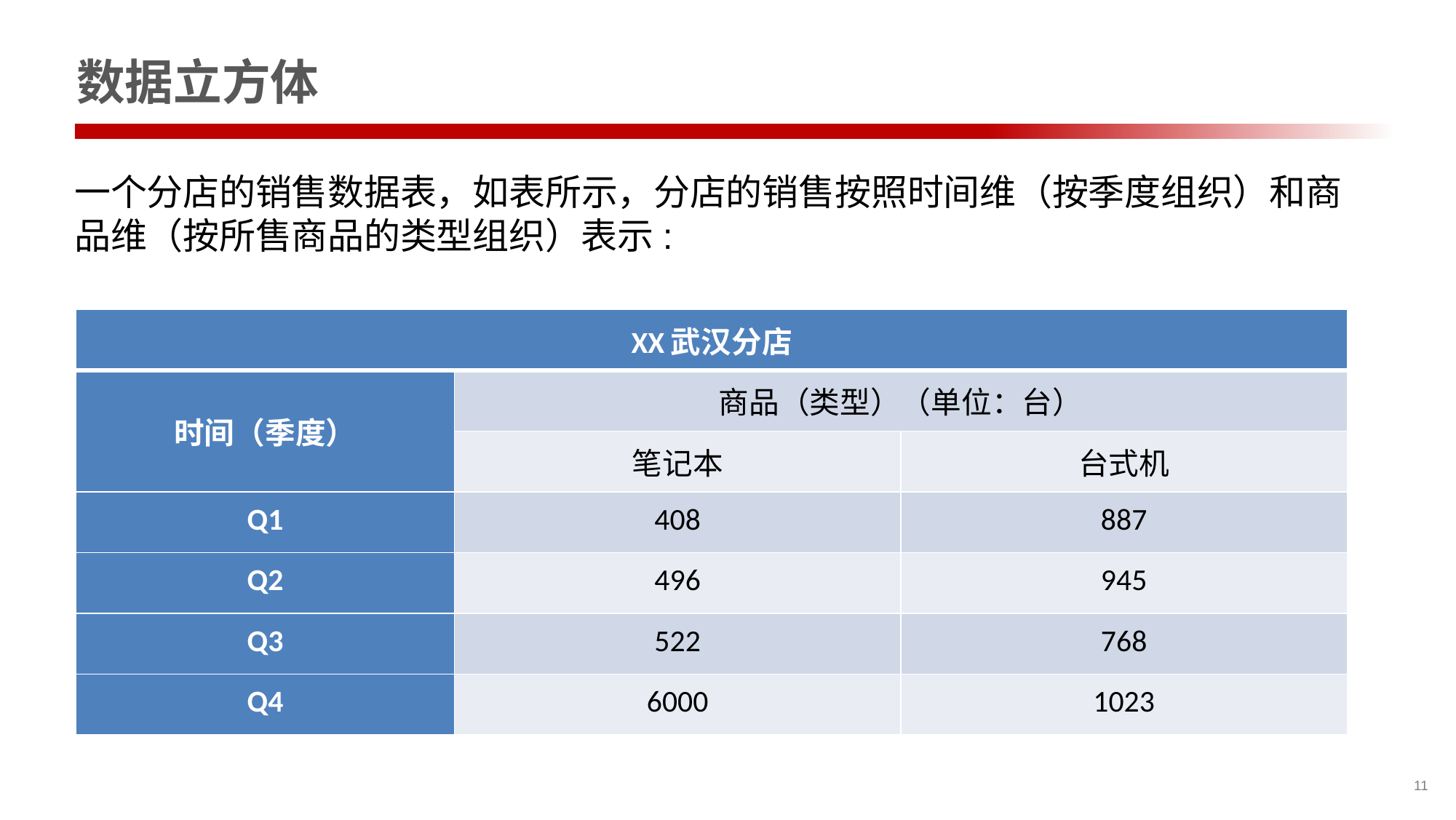

# 数据立方体

一个分店的销售数据表，如表所示，分店的销售按照时间维（按季度组织）和商品维（按所售商品的类型组织）表示:
| XX武汉分店 |  |  |
| --- | --- | --- |
| 时间（季度） | 商品（类型）（单位：台） |  |
|  | 笔记本 | 台式机 |
| Q1 | 408 | 887 |
| Q2 | 496 | 945 |
| Q3 | 522 | 768 |
| Q4 | 6000 | 1023 |
11